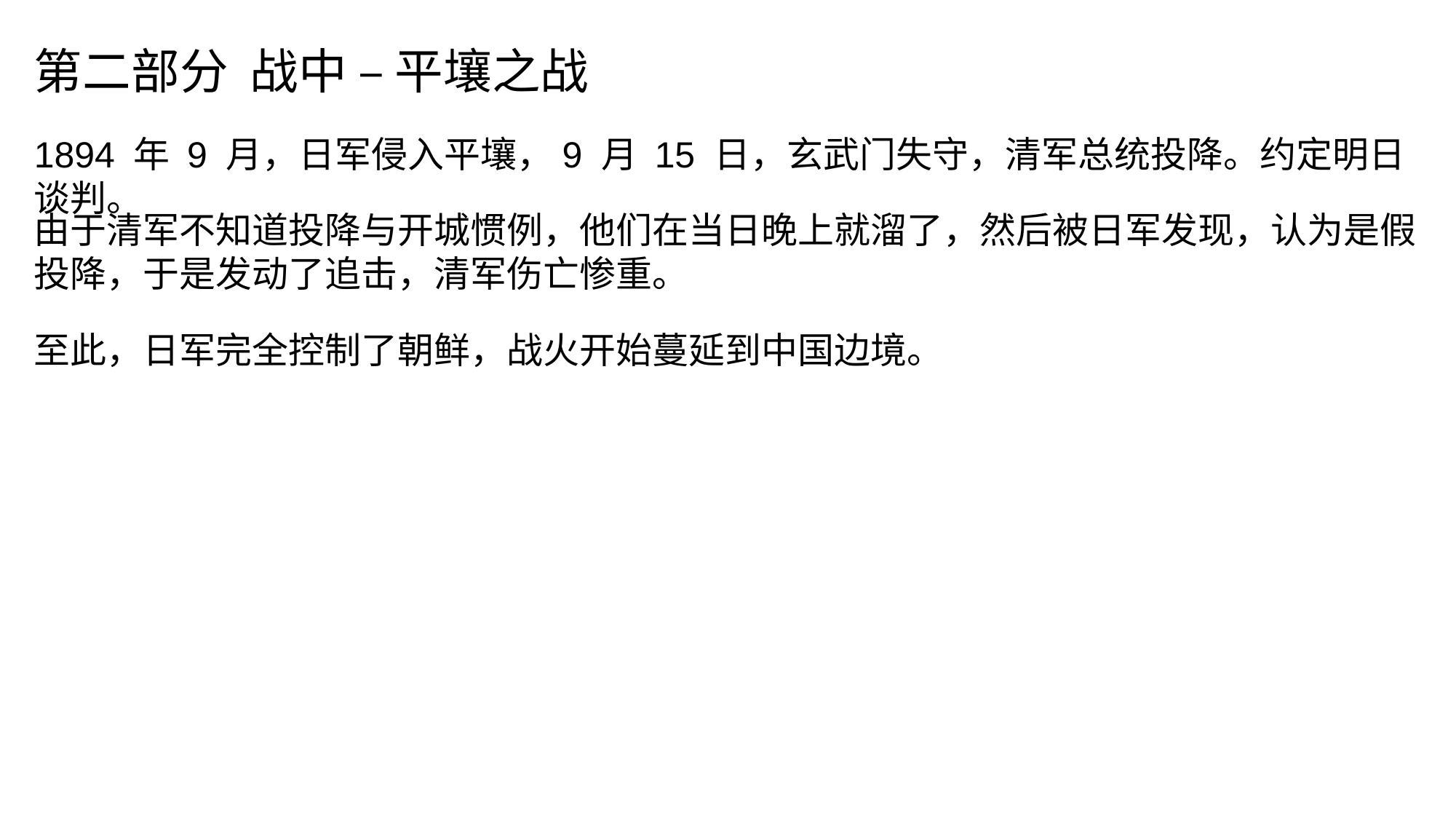

第二部分  战中 – 平壤之战
1894 年 9 月，日军侵入平壤，9 月 15 日，玄武门失守，清军总统投降。约定明日谈判。
由于清军不知道投降与开城惯例，他们在当日晚上就溜了，然后被日军发现，认为是假投降，于是发动了追击，清军伤亡惨重。
至此，日军完全控制了朝鲜，战火开始蔓延到中国边境。